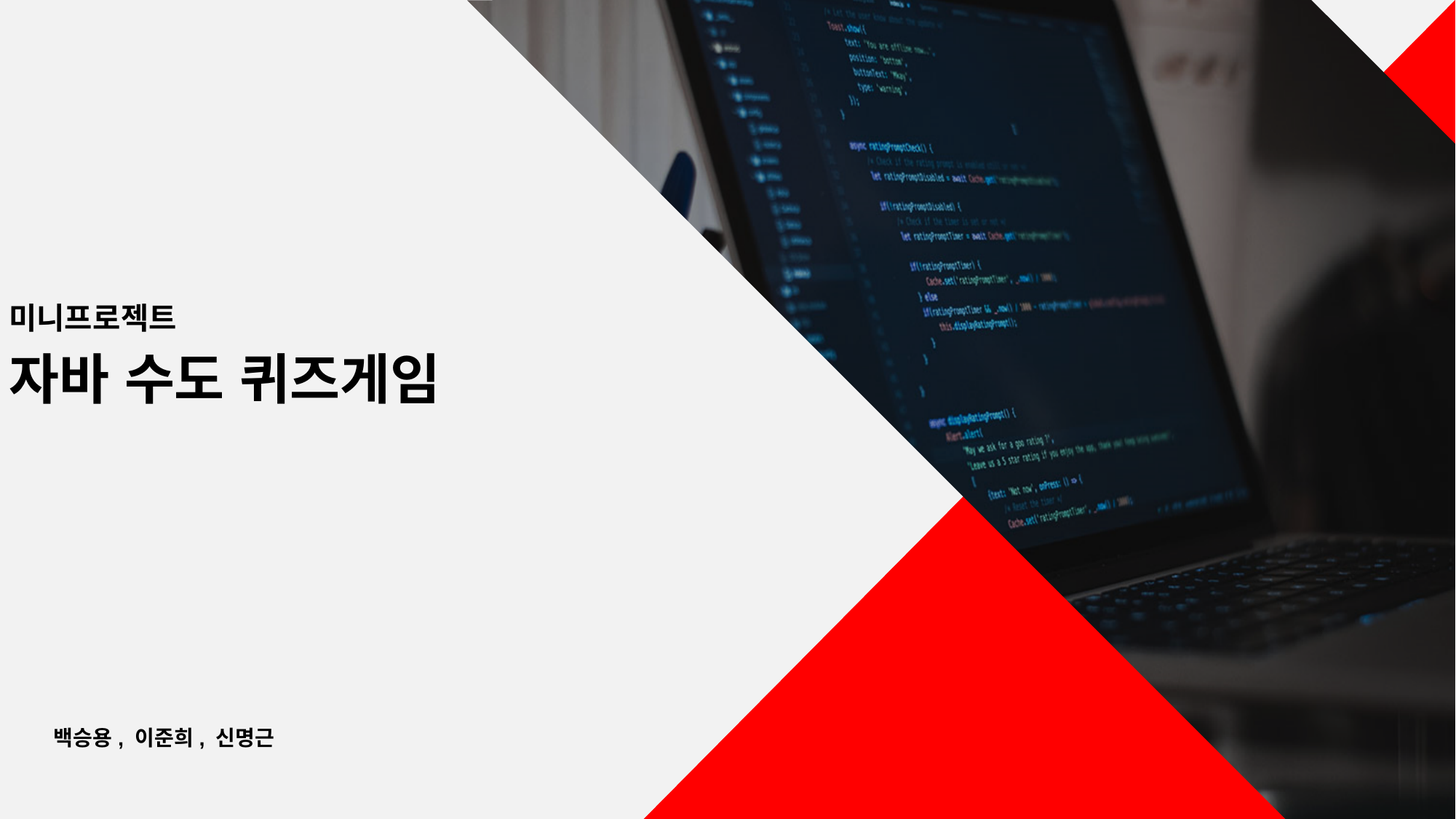

미니프로젝트
자바 수도 퀴즈게임
백승용, 이준희, 신명근